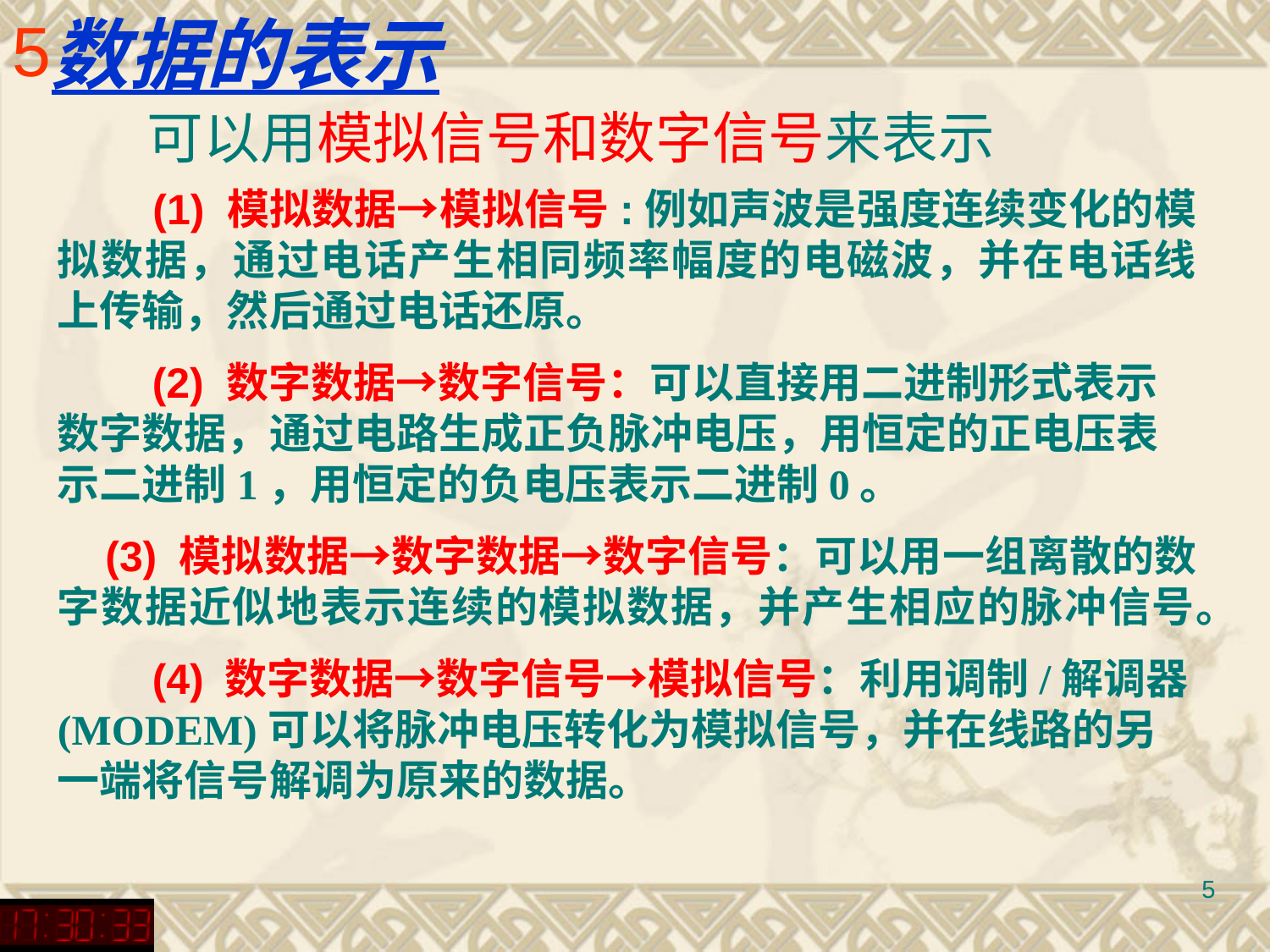

数据的表示
可以用模拟信号和数字信号来表示
　　(1) 模拟数据→模拟信号:例如声波是强度连续变化的模拟数据，通过电话产生相同频率幅度的电磁波，并在电话线上传输，然后通过电话还原。
　　(2) 数字数据→数字信号：可以直接用二进制形式表示数字数据，通过电路生成正负脉冲电压，用恒定的正电压表示二进制1，用恒定的负电压表示二进制0。
    (3) 模拟数据→数字数据→数字信号：可以用一组离散的数字数据近似地表示连续的模拟数据，并产生相应的脉冲信号。
　　(4) 数字数据→数字信号→模拟信号：利用调制/解调器(MODEM)可以将脉冲电压转化为模拟信号，并在线路的另一端将信号解调为原来的数据。

5